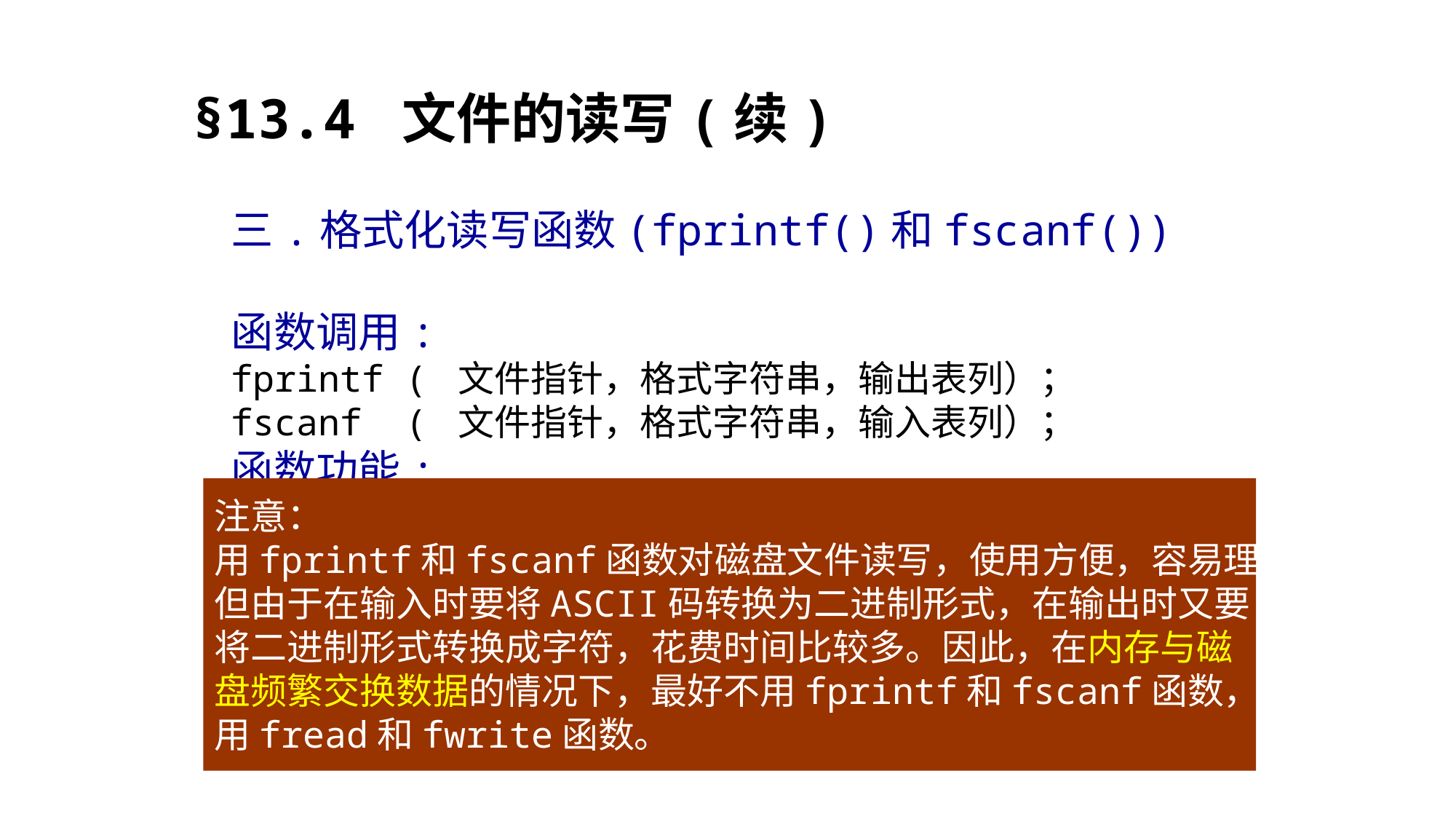

§13.4 文件的读写(续)
三.格式化读写函数(fprintf()和fscanf())

函数调用:
fprintf ( 文件指针，格式字符串，输出表列）；
fscanf  ( 文件指针，格式字符串，输入表列）；
函数功能:
从磁盘文件中读入或输出字符。
例：
fprintf(fp,”%d,%6.2f”,i,t);
Fscanf (fp,”%d,%f”,&i,&t);
注意：
用fprintf和fscanf函数对磁盘文件读写，使用方便，容易理解，
但由于在输入时要将ASCII码转换为二进制形式，在输出时又要
将二进制形式转换成字符，花费时间比较多。因此，在内存与磁
盘频繁交换数据的情况下，最好不用fprintf和fscanf函数，而
用fread和fwrite函数。